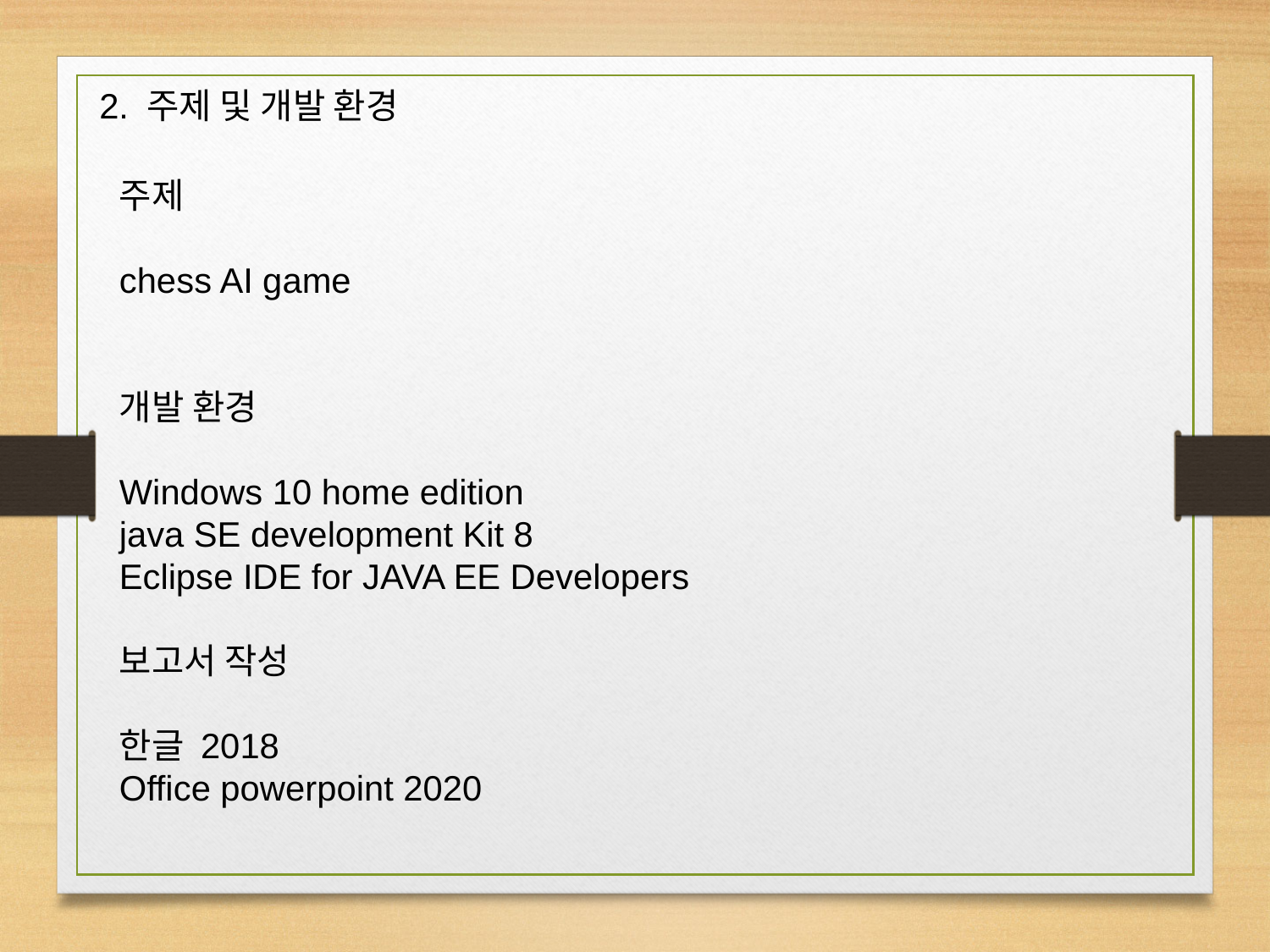

2. 주제 및 개발 환경
주제

chess AI game

개발 환경

Windows 10 home edition
java SE development Kit 8
Eclipse IDE for JAVA EE Developers

보고서 작성

한글 2018
Office powerpoint 2020